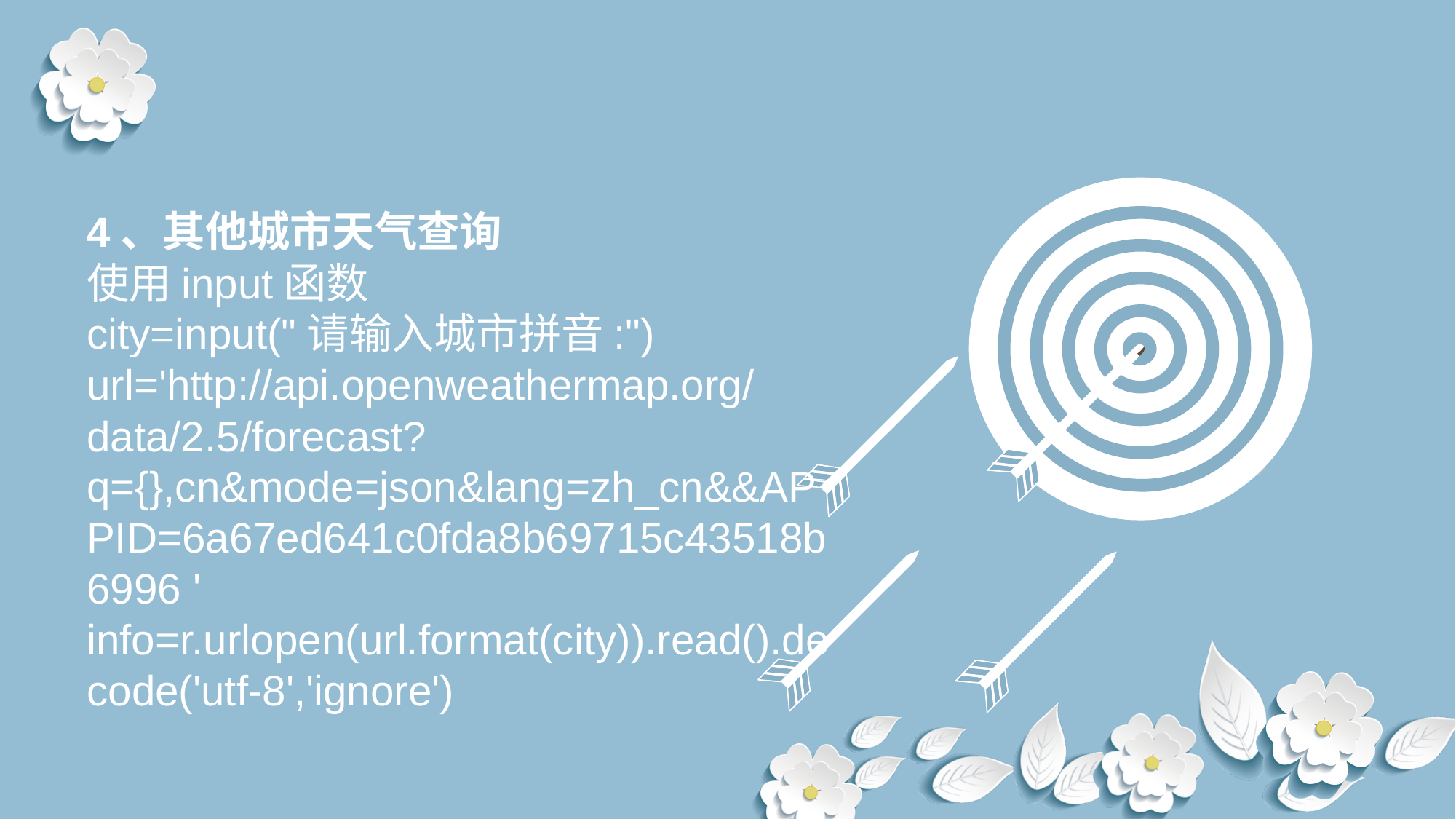

4、其他城市天气查询
使用input函数
city=input("请输入城市拼音:")
url='http://api.openweathermap.org/data/2.5/forecast?q={},cn&mode=json&lang=zh_cn&&APPID=6a67ed641c0fda8b69715c43518b6996 '
info=r.urlopen(url.format(city)).read().decode('utf-8','ignore')

延时符